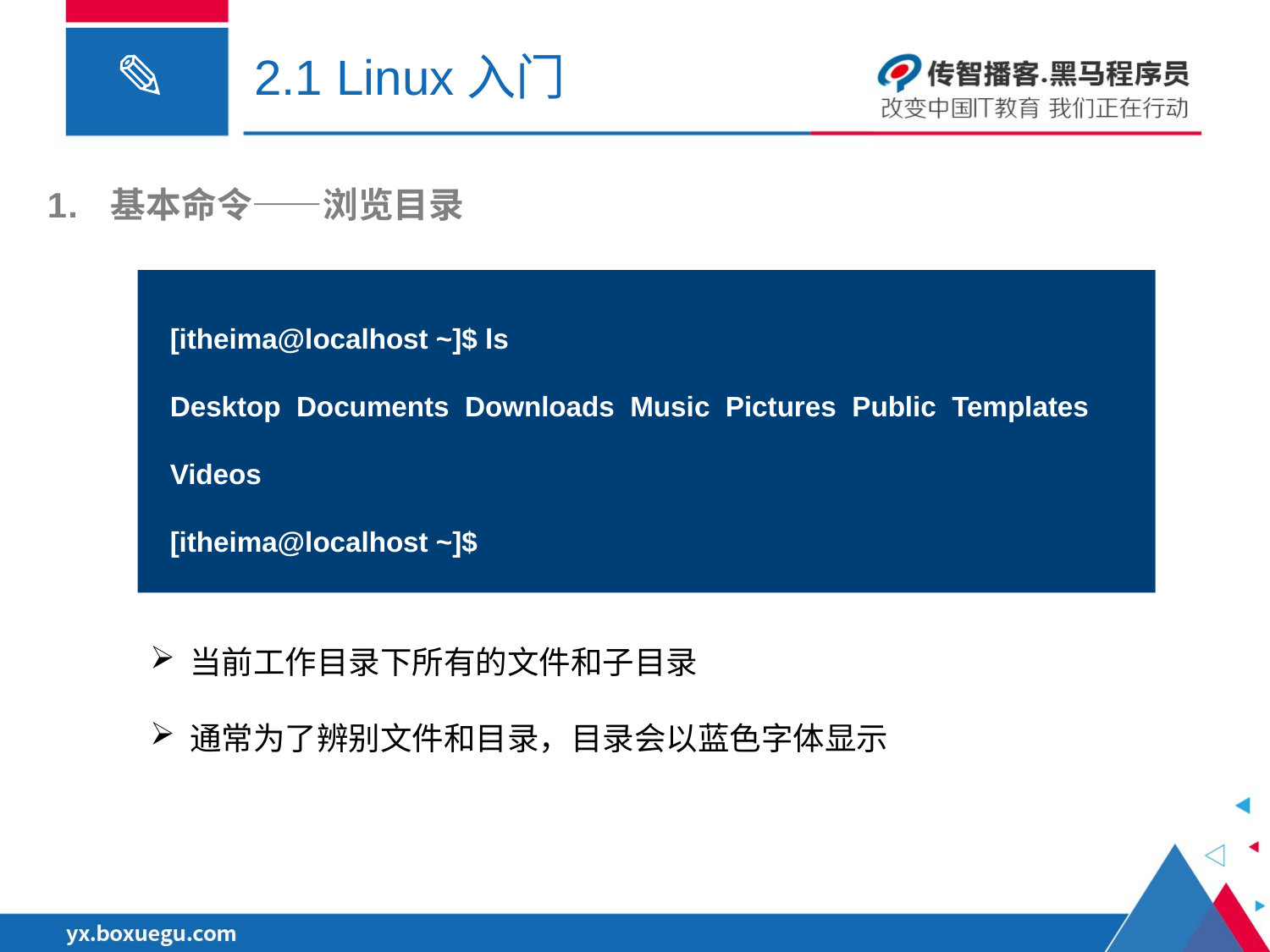

# 2.1 Linux入门
基本命令——浏览目录

[itheima@localhost ~]$ ls
Desktop  Documents  Downloads  Music  Pictures  Public  Templates  Videos
[itheima@localhost ~]$
当前工作目录下所有的文件和子目录
通常为了辨别文件和目录，目录会以蓝色字体显示